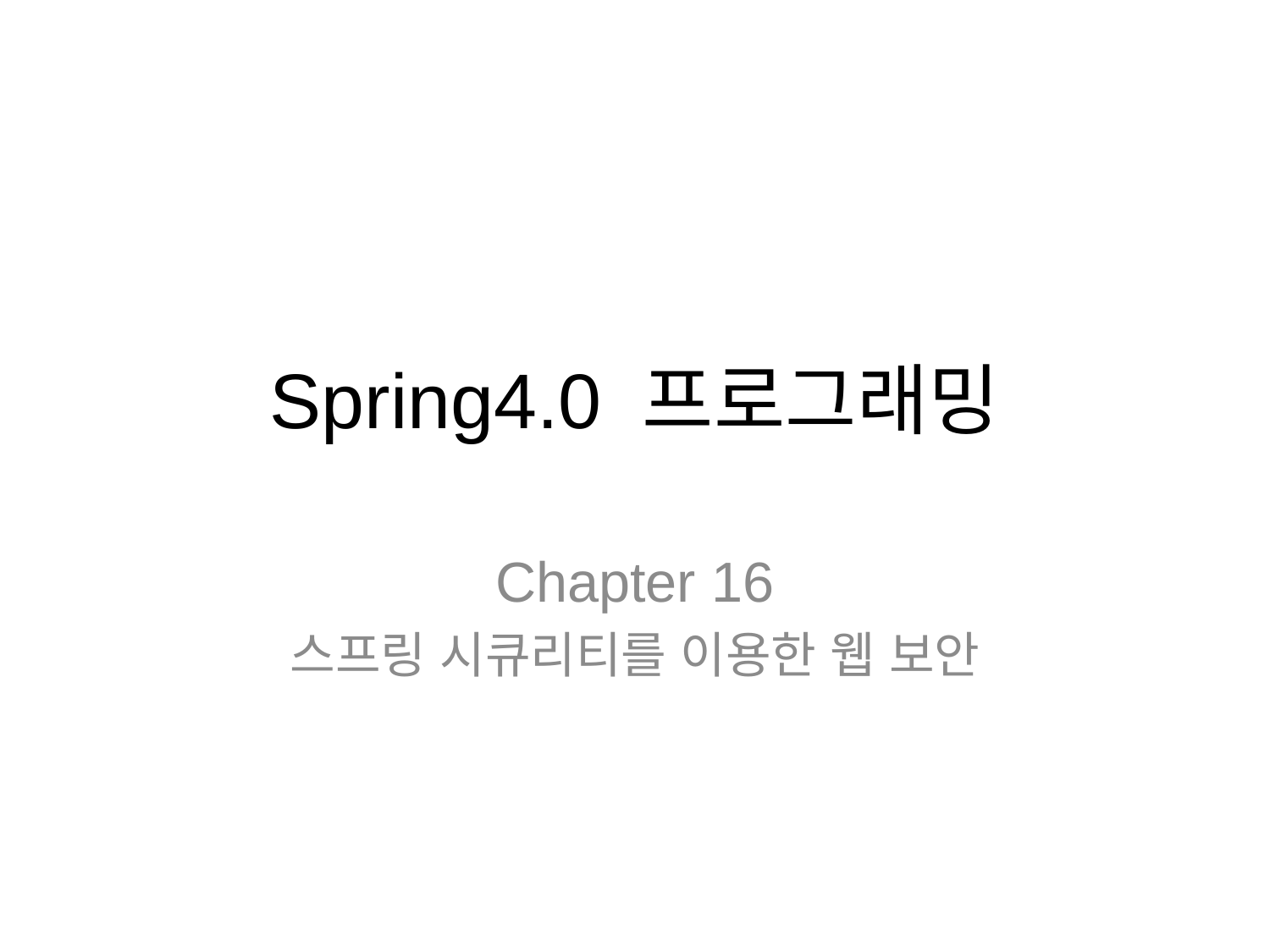

# Spring4.0 프로그래밍
Chapter 16
스프링 시큐리티를 이용한 웹 보안